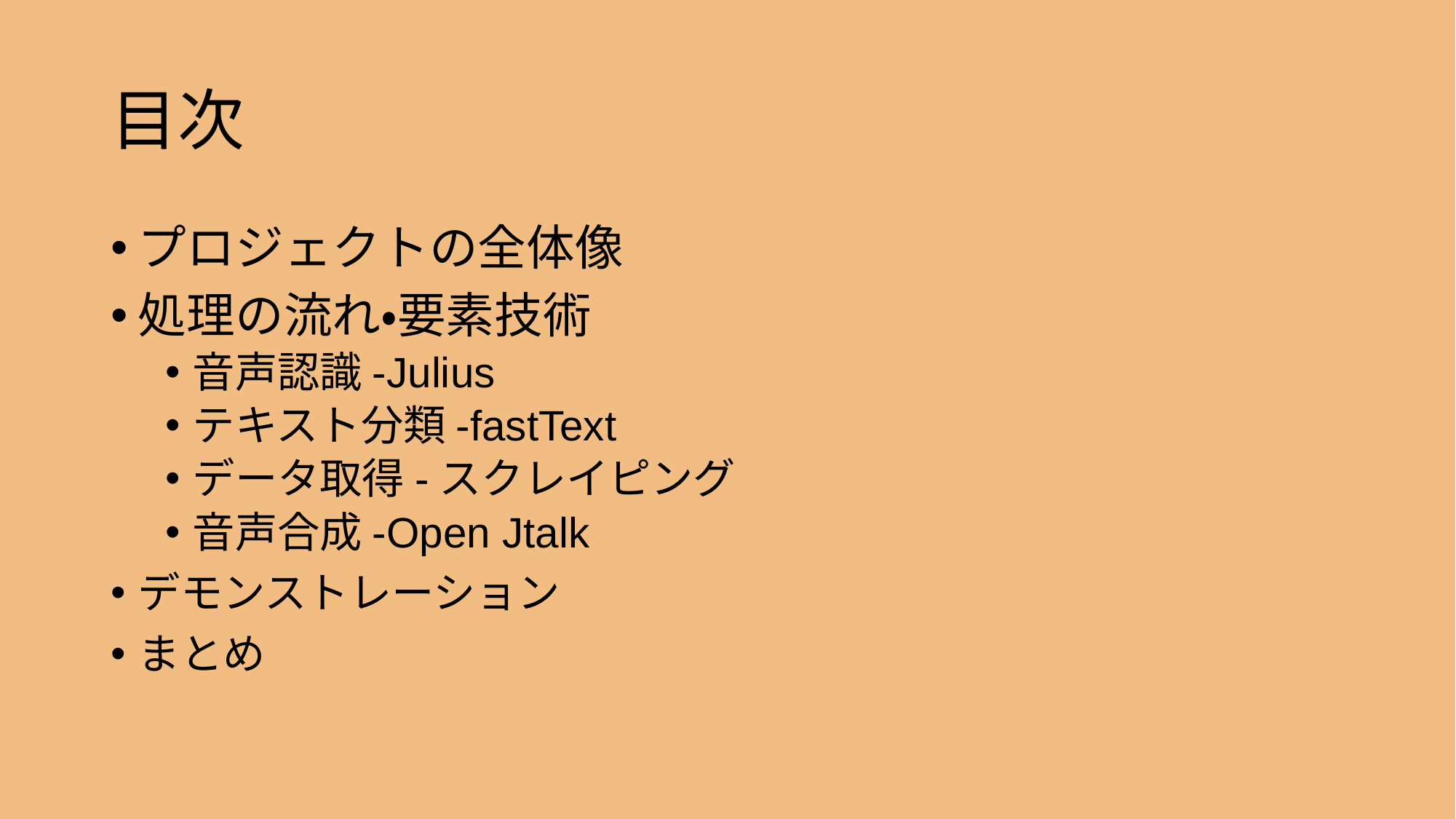

# 目次
プロジェクトの全体像
処理の流れ・要素技術
音声認識-Julius
テキスト分類-fastText
データ取得-スクレイピング
音声合成-Open Jtalk
デモンストレーション
まとめ